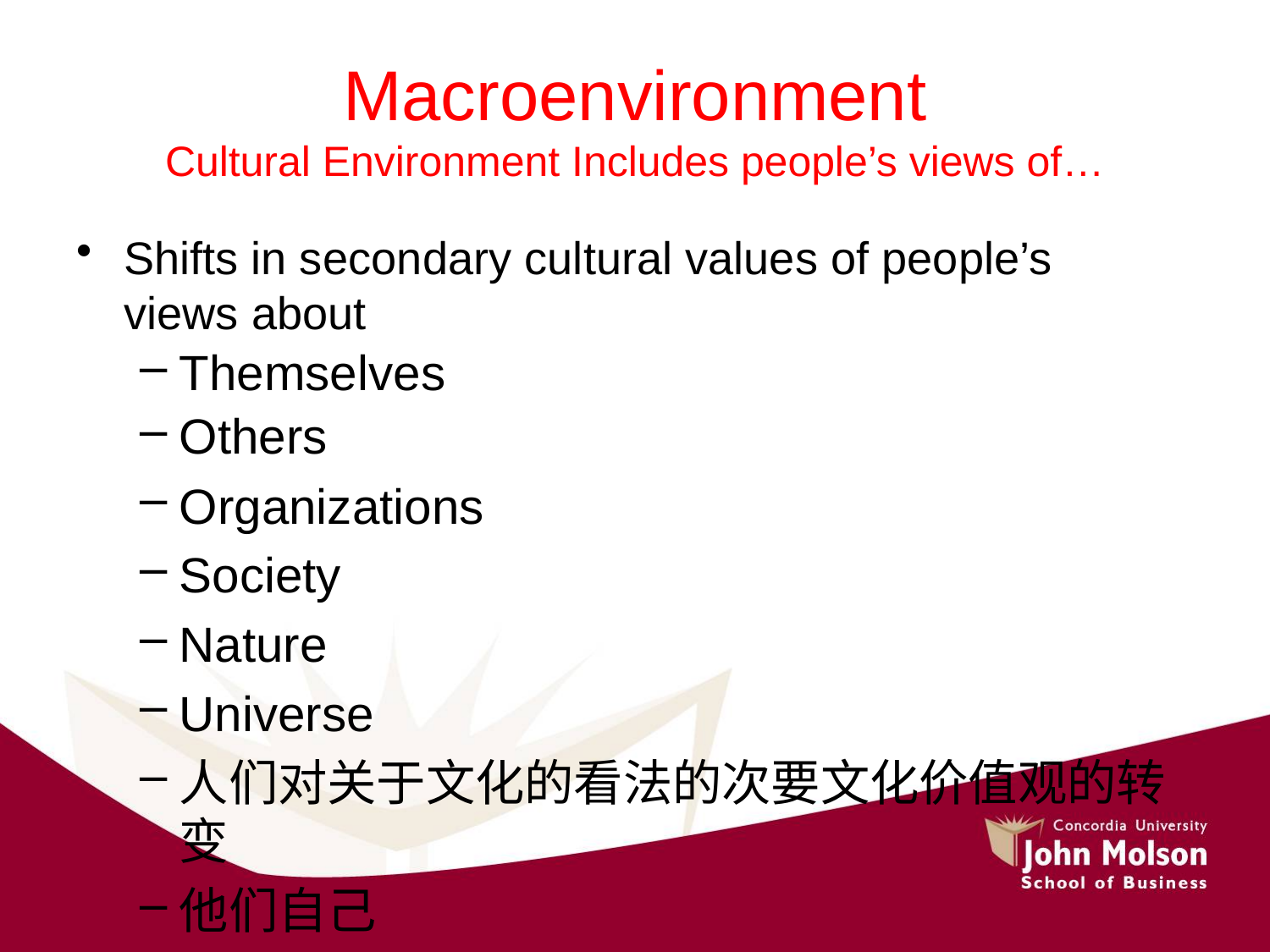

# Macroenvironment Cultural Environment Includes people’s views of…
Shifts in secondary cultural values of people’s views about
Themselves
Others
Organizations
Society
Nature
Universe
人们对关于文化的看法的次要文化价值观的转变
他们自己
其他
组织
社会
自然
宇宙